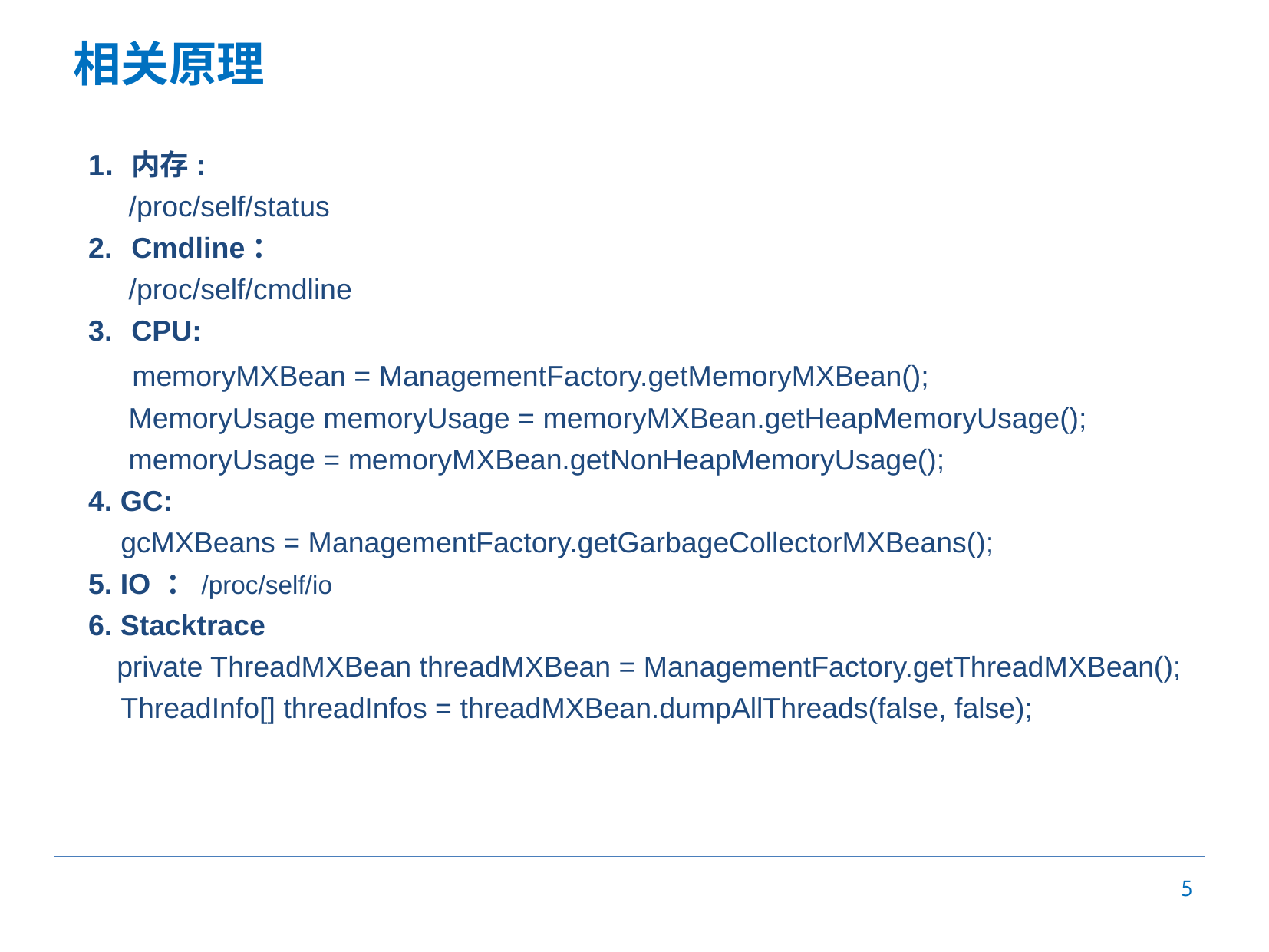

# 相关原理

内存:
     /proc/self/status
Cmdline：
     /proc/self/cmdline
CPU:
      memoryMXBean = ManagementFactory.getMemoryMXBean();
     MemoryUsage memoryUsage = memoryMXBean.getHeapMemoryUsage();
     memoryUsage = memoryMXBean.getNonHeapMemoryUsage();
4. GC:
    gcMXBeans = ManagementFactory.getGarbageCollectorMXBeans();
5. IO ：/proc/self/io
6. Stacktrace
    private ThreadMXBean threadMXBean = ManagementFactory.getThreadMXBean();
    ThreadInfo[] threadInfos = threadMXBean.dumpAllThreads(false, false);
5